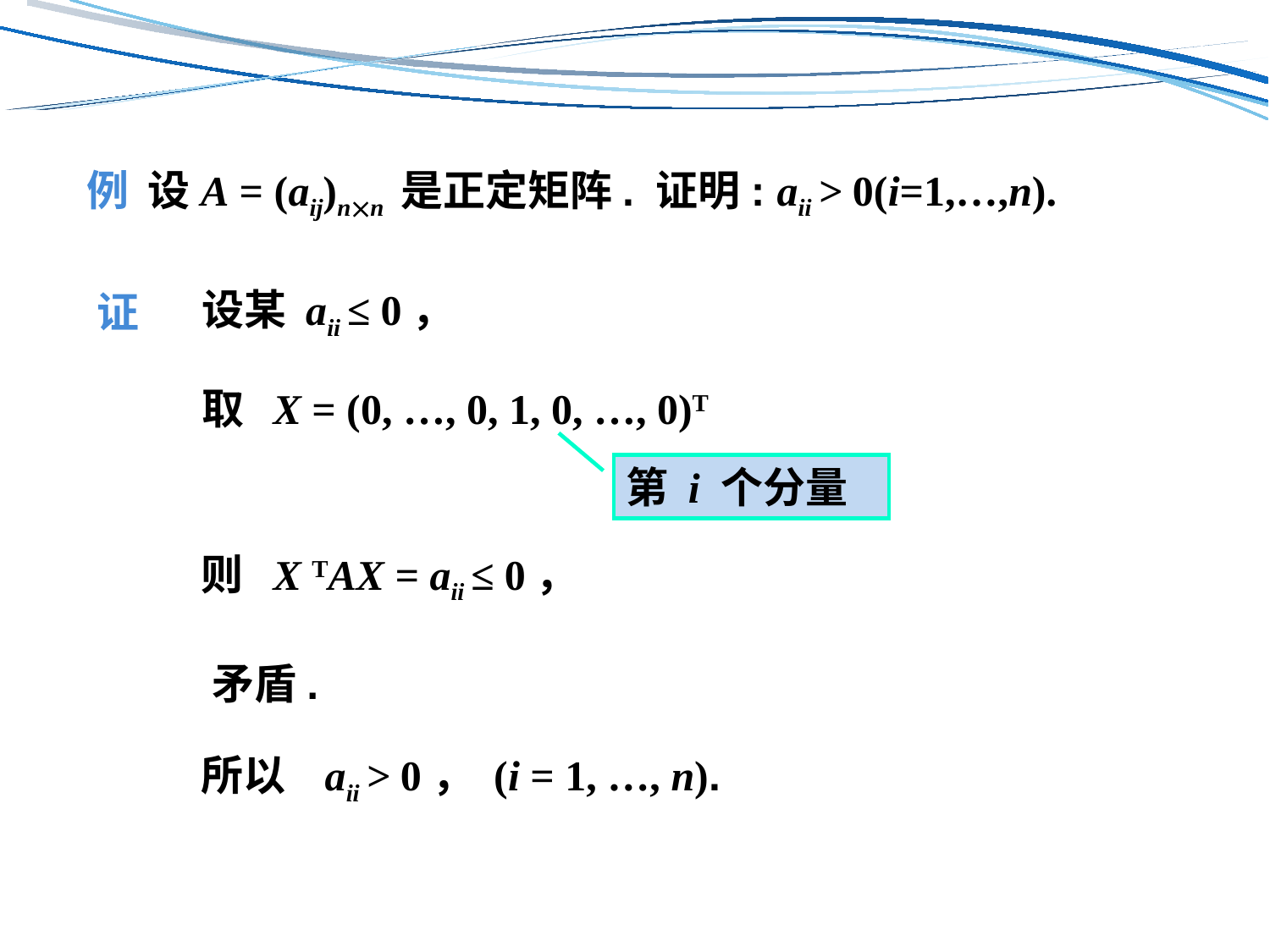

# 例  设A = (aij)n×n 是正定矩阵. 证明: aii > 0(i=1,…,n).
 设某 aii ≤ 0，
证
 取  X = (0, …, 0, 1, 0, …, 0)T
第 i 个分量
 则  X TAX = aii ≤ 0，
 矛盾.
 所以   aii > 0， (i = 1, …, n).